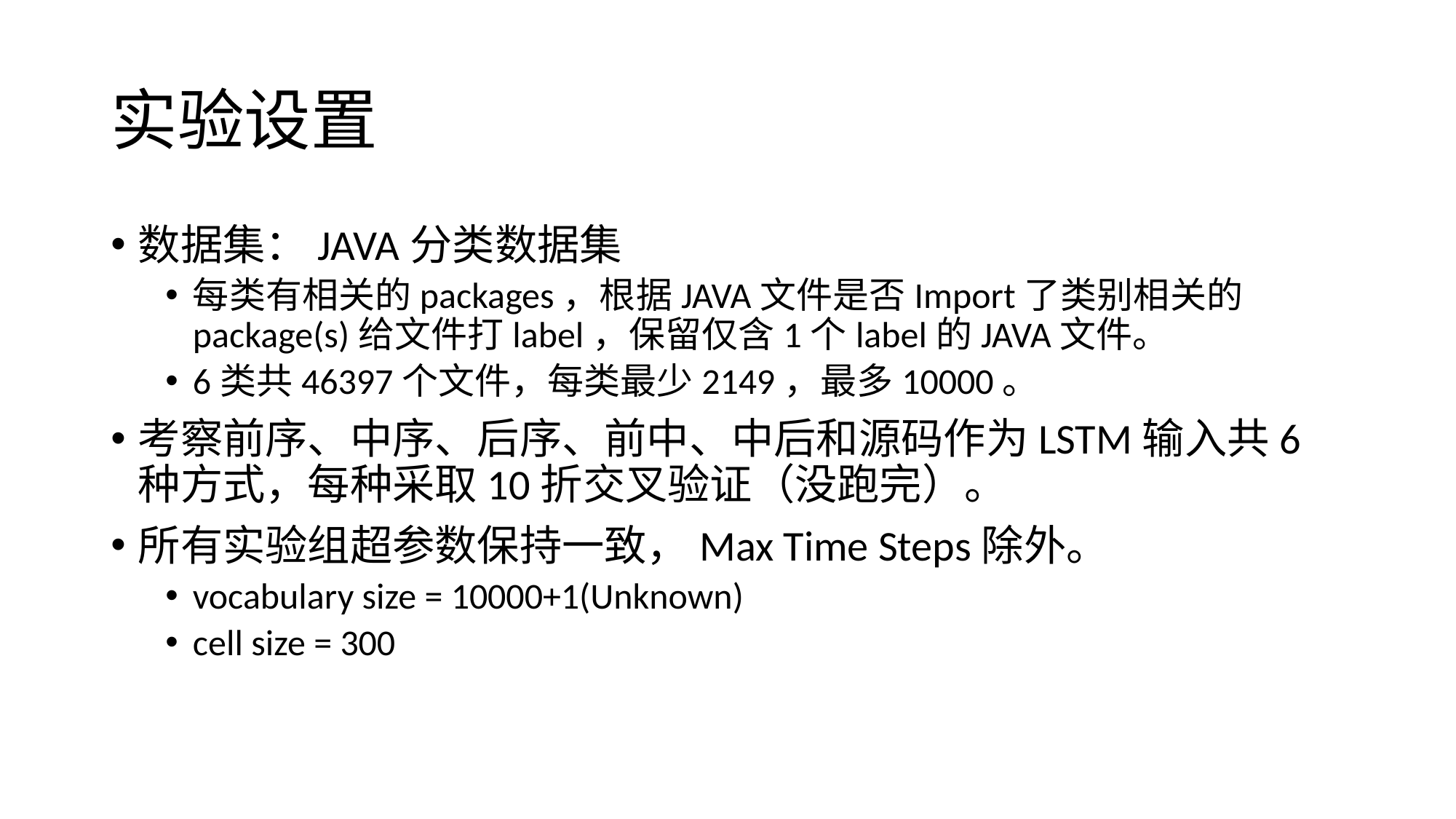

# 实验设置
数据集：JAVA分类数据集
每类有相关的packages，根据JAVA文件是否Import了类别相关的package(s)给文件打label，保留仅含1个label的JAVA文件。
6类共46397个文件，每类最少2149，最多10000。
考察前序、中序、后序、前中、中后和源码作为LSTM输入共6种方式，每种采取10折交叉验证（没跑完）。
所有实验组超参数保持一致，Max Time Steps除外。
vocabulary size = 10000+1(Unknown)
cell size = 300